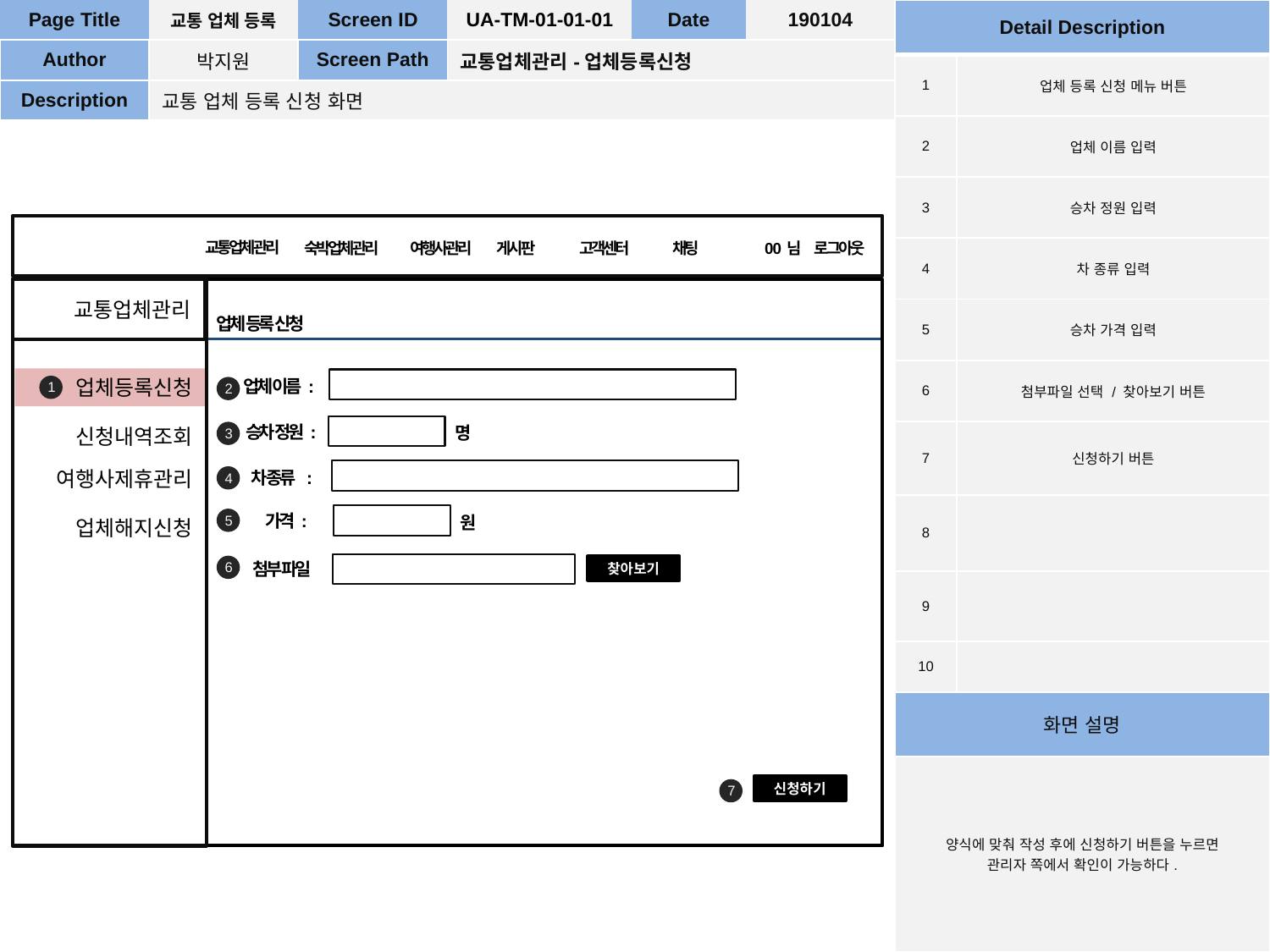

| Page Title | 교통 업체 등록 | Screen ID | UA-TM-01-01-01 | Date | 190104 |
| --- | --- | --- | --- | --- | --- |
| Author | 박지원 | Screen Path | 교통업체관리-업체등록신청 |  |  |
| Description | 교통 업체 등록 신청 화면 |  |  |  |  |
| Detail Description |  |
| --- | --- |
| 1 | 업체 등록 신청 메뉴 버튼 |
| 2 | 업체 이름 입력 |
| 3 | 승차 정원 입력 |
| 4 | 차 종류 입력 |
| 5 | 승차 가격 입력 |
| 6 | 첨부파일 선택 / 찾아보기 버튼 |
| 7 | 신청하기 버튼 |
| 8 |  |
| 9 |  |
| 10 |  |
| 화면 설명 |  |
| 양식에 맞춰 작성 후에 신청하기 버튼을 누르면 관리자 쪽에서 확인이 가능하다. |  |

교통업체관리
게시판
고객센터
채팅
0 0 님
로그아웃
숙박업체관리
여행사관리

교통업체관리
업체 등록 신청
업체등록신청
업체 이름 :

1

2

승차 정원 :

명
신청내역조회
3

여행사제휴관리
차 종류   :

4

가격 :
5

원
업체해지신청
첨부 파일
6

찾아보기
7

신청하기